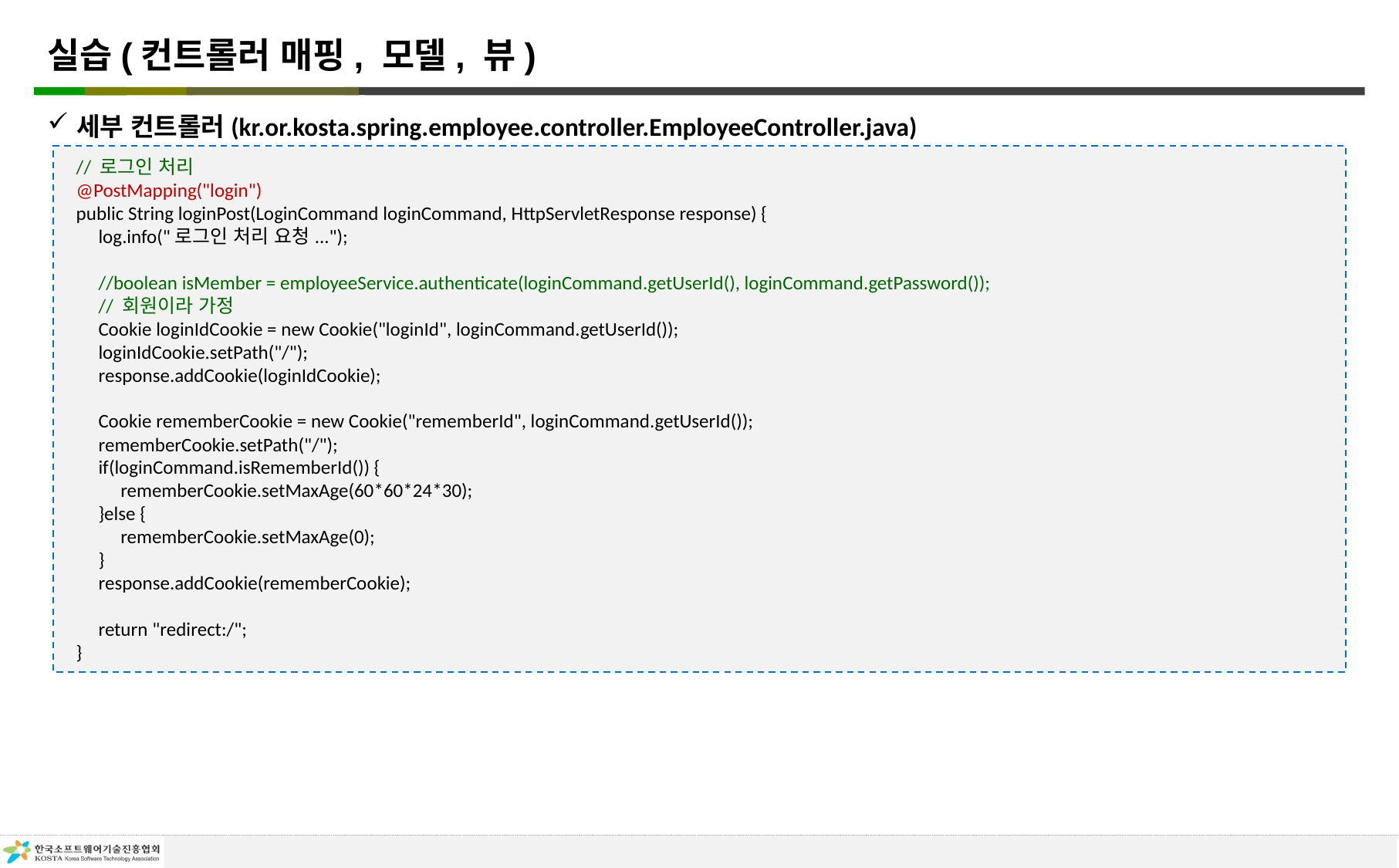

# 실습(컨트롤러 매핑, 모델, 뷰)
세부 컨트롤러(kr.or.kosta.spring.employee.controller.EmployeeController.java)
// 로그인 처리
@PostMapping("login")
public String loginPost(LoginCommand loginCommand, HttpServletResponse response) {
     log.info("로그인 처리 요청...");

     //boolean isMember = employeeService.authenticate(loginCommand.getUserId(), loginCommand.getPassword());
     // 회원이라 가정
     Cookie loginIdCookie = new Cookie("loginId", loginCommand.getUserId());
     loginIdCookie.setPath("/");
     response.addCookie(loginIdCookie);

     Cookie rememberCookie = new Cookie("rememberId", loginCommand.getUserId());
     rememberCookie.setPath("/");
     if(loginCommand.isRememberId()) {
          rememberCookie.setMaxAge(60*60*24*30);
     }else {
          rememberCookie.setMaxAge(0);
     }
     response.addCookie(rememberCookie);

     return "redirect:/";
}